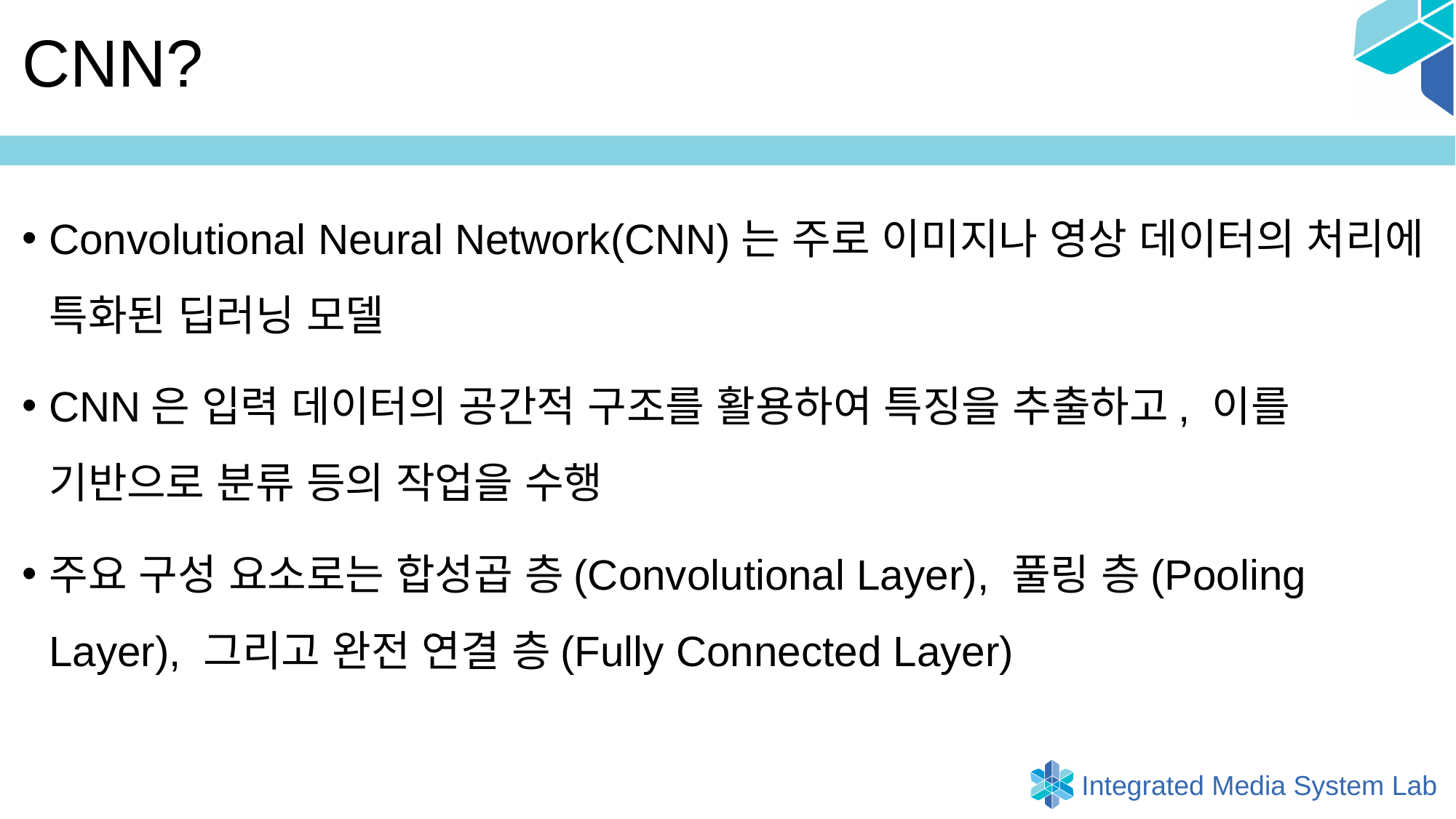

# CNN?

Convolutional Neural Network(CNN)는 주로 이미지나 영상 데이터의 처리에 특화된 딥러닝 모델
CNN은 입력 데이터의 공간적 구조를 활용하여 특징을 추출하고, 이를 기반으로 분류 등의 작업을 수행
주요 구성 요소로는 합성곱 층(Convolutional Layer), 풀링 층(Pooling Layer), 그리고 완전 연결 층(Fully Connected Layer)